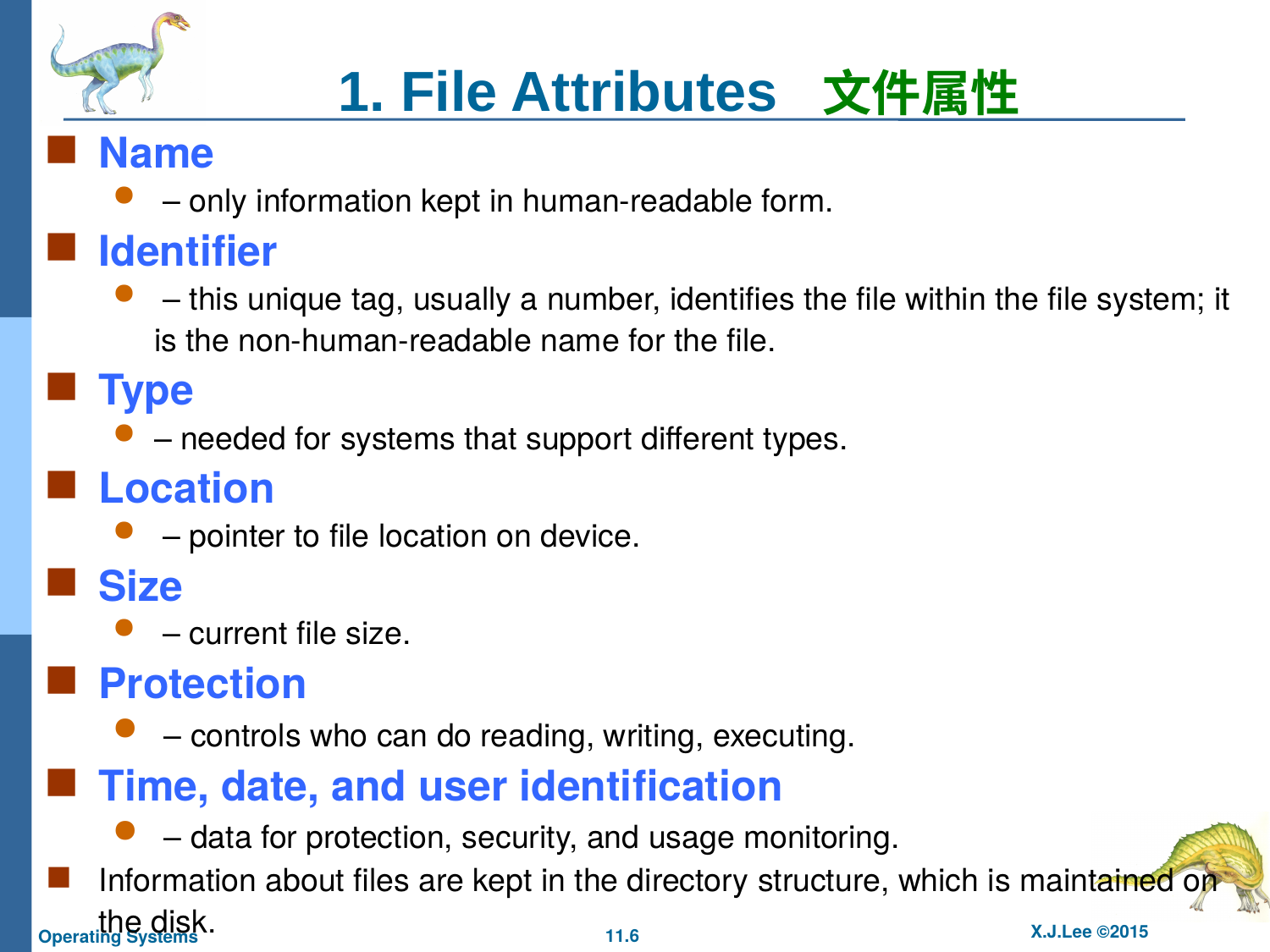

# 1. File Attributes  文件属性
Name
 – only information kept in human-readable form.
Identifier
 – this unique tag, usually a number, identifies the file within the file system; it is the non-human-readable name for the file.
Type
– needed for systems that support different types.
Location
 – pointer to file location on device.
Size
 – current file size.
Protection
 – controls who can do reading, writing, executing.
Time, date, and user identification
 – data for protection, security, and usage monitoring.
Information about files are kept in the directory structure, which is maintained on the disk.